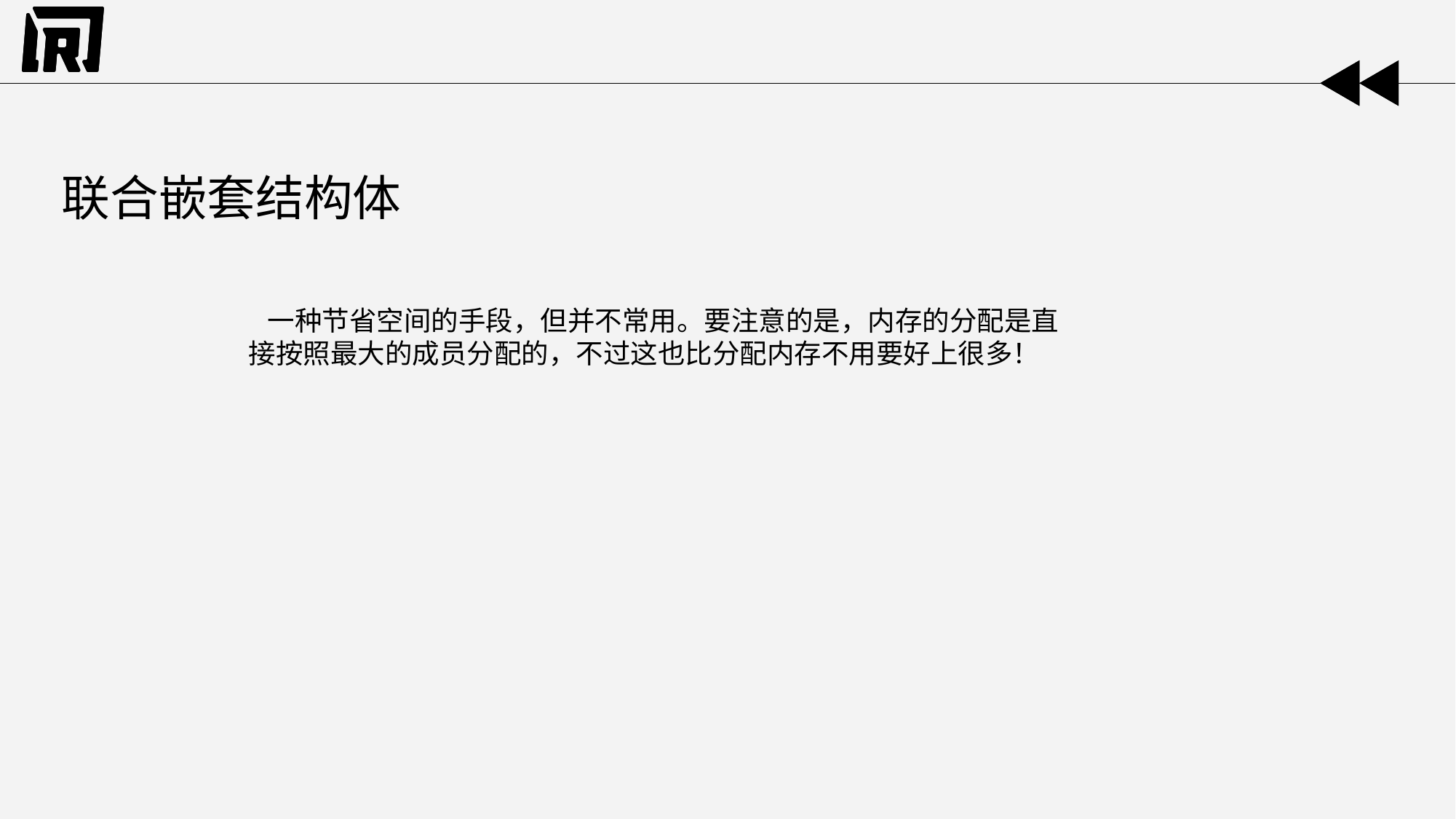

# 联合嵌套结构体
  一种节省空间的手段，但并不常用。要注意的是，内存的分配是直接按照最大的成员分配的，不过这也比分配内存不用要好上很多！